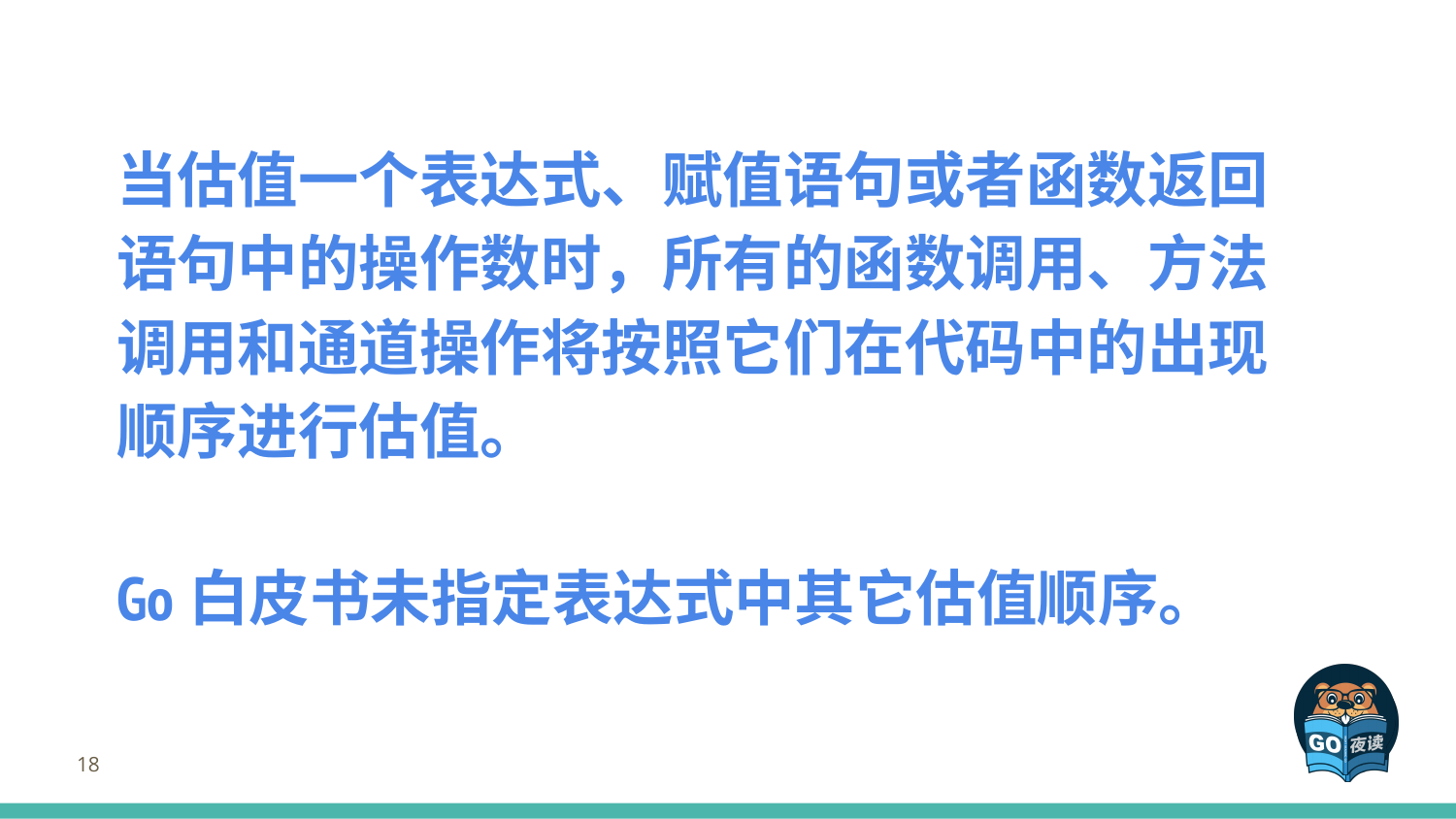

# 当估值一个表达式、赋值语句或者函数返回语句中的操作数时，所有的函数调用、方法调用和通道操作将按照它们在代码中的出现顺序进行估值。

Go白皮书未指定表达式中其它估值顺序。
18